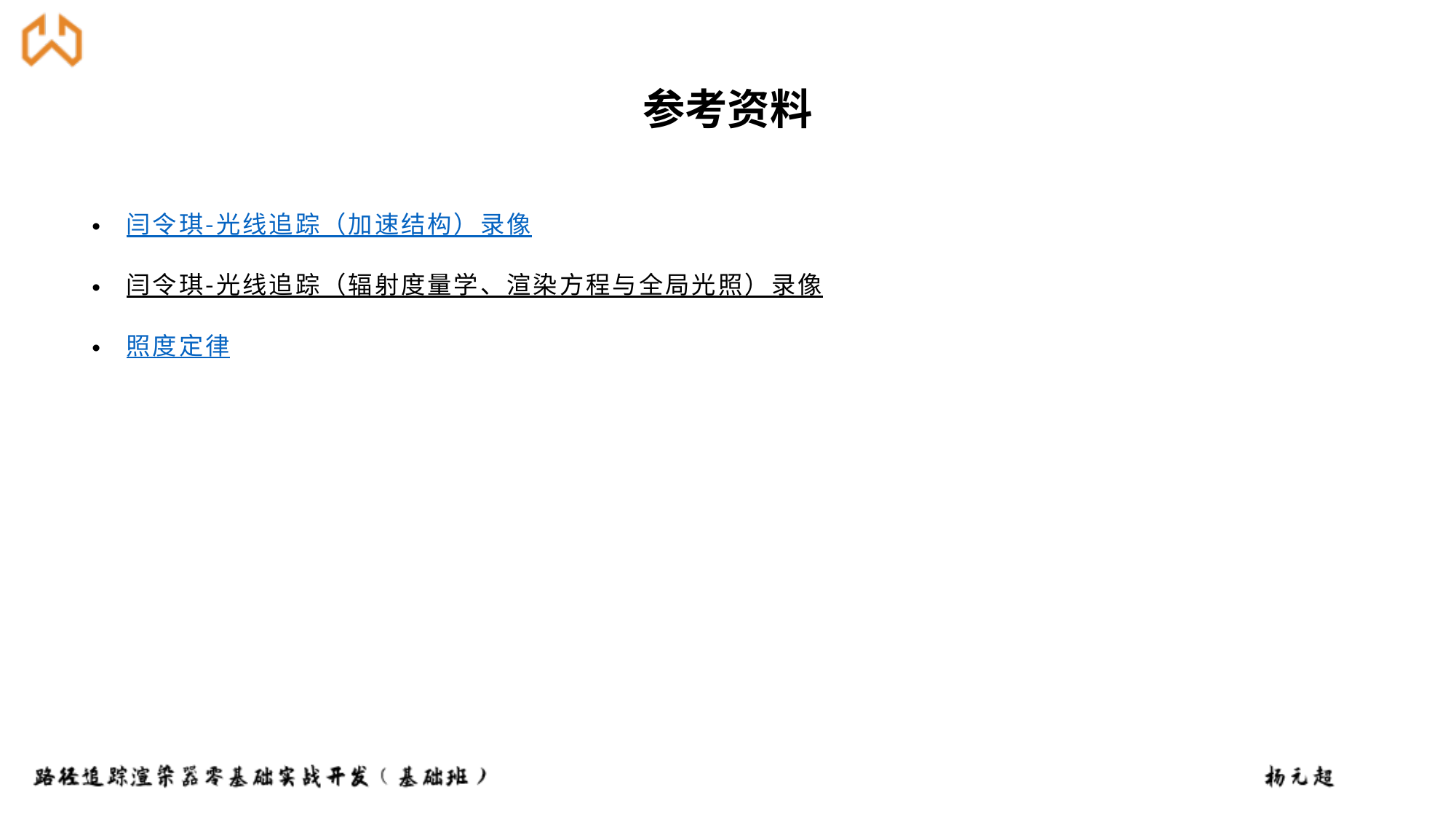

闫令琪-光线追踪（加速结构）录像
闫令琪-光线追踪（辐射度量学、渲染方程与全局光照）录像
照度定律